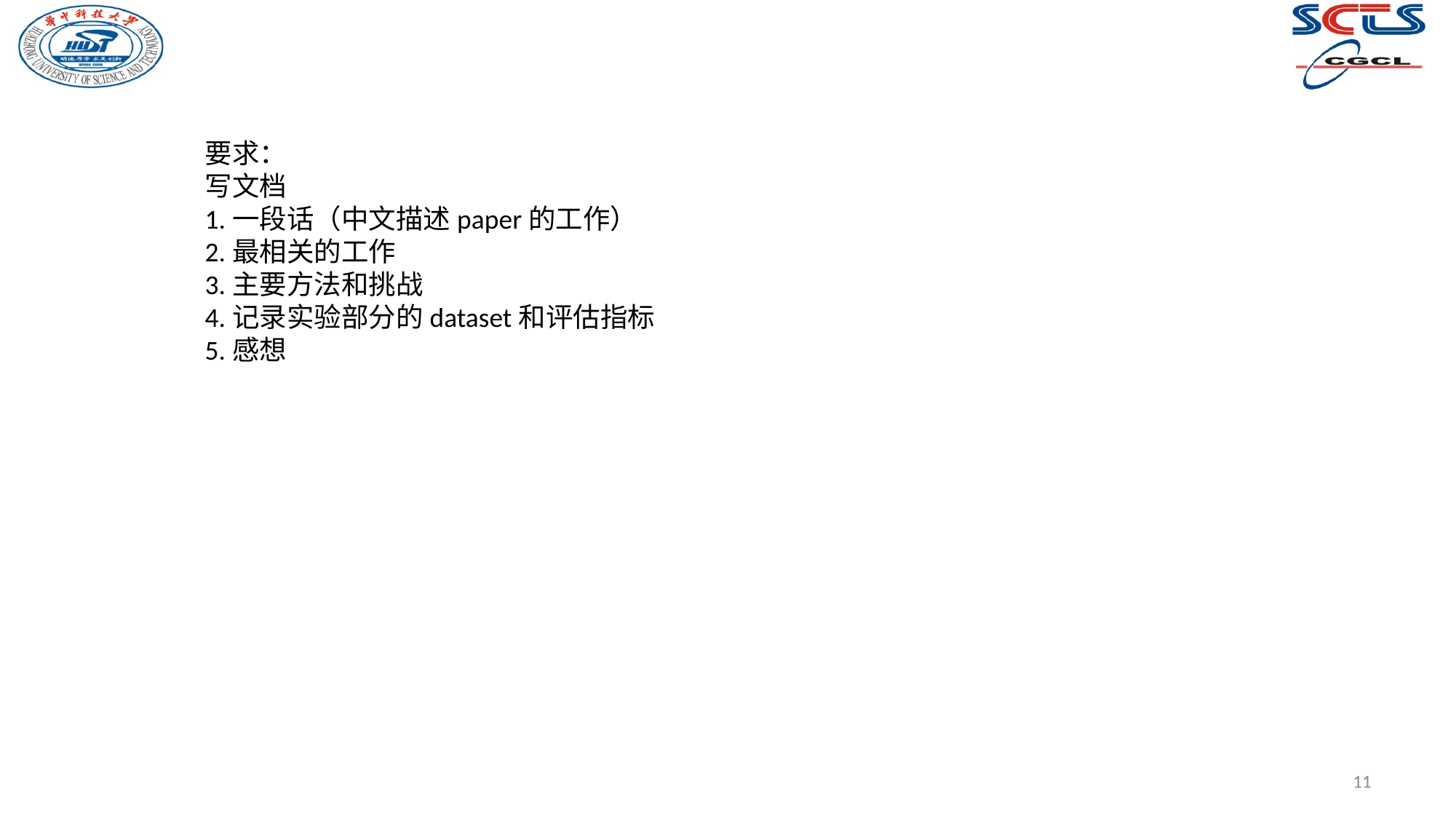

要求：
写文档
1.一段话（中文描述paper的工作）
2.最相关的工作
3.主要方法和挑战
4.记录实验部分的dataset和评估指标
5.感想
11